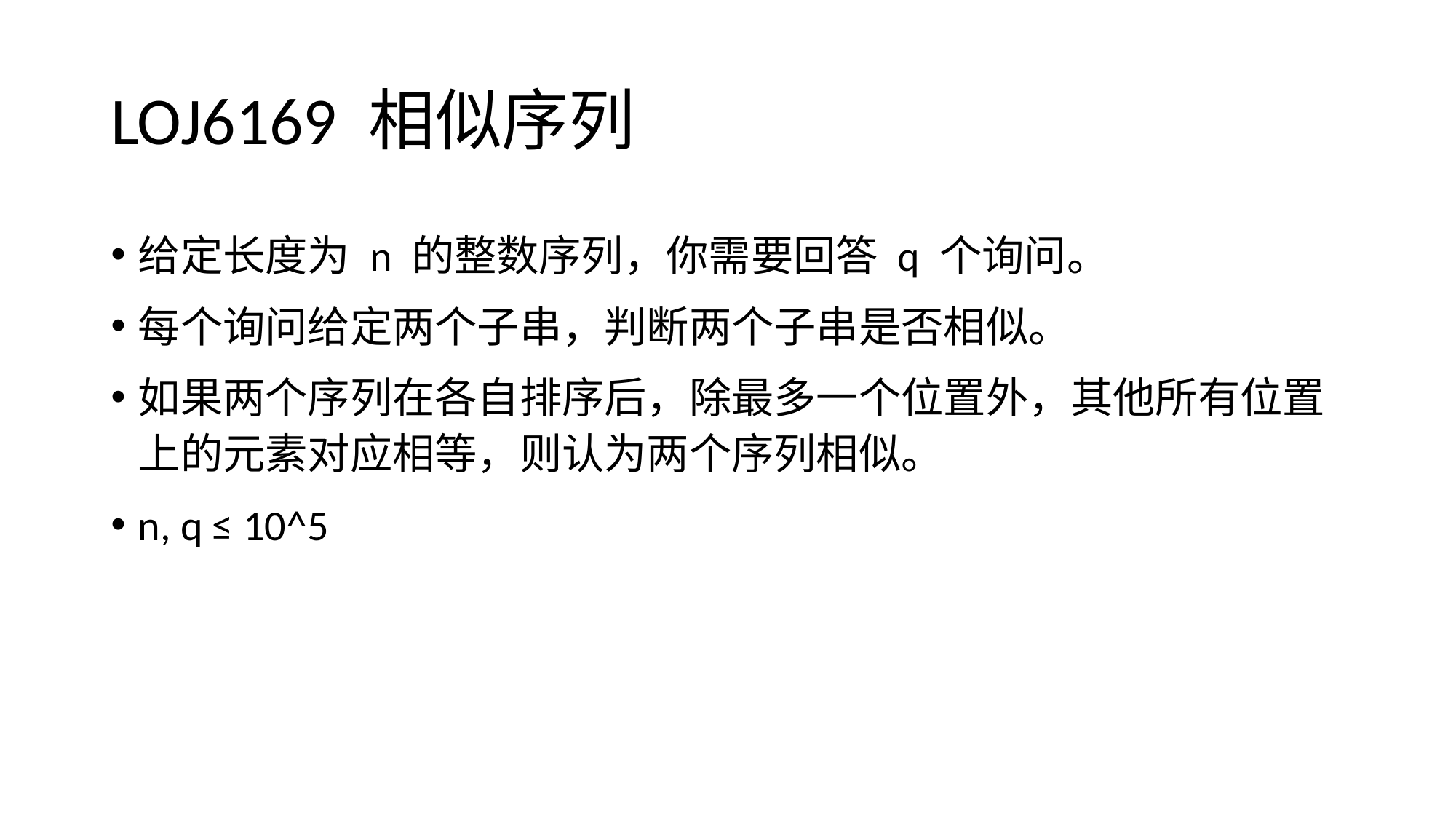

# LOJ6169 相似序列
给定长度为 n 的整数序列，你需要回答 q 个询问。
每个询问给定两个子串，判断两个子串是否相似。
如果两个序列在各自排序后，除最多一个位置外，其他所有位置上的元素对应相等，则认为两个序列相似。
n, q ≤ 10^5